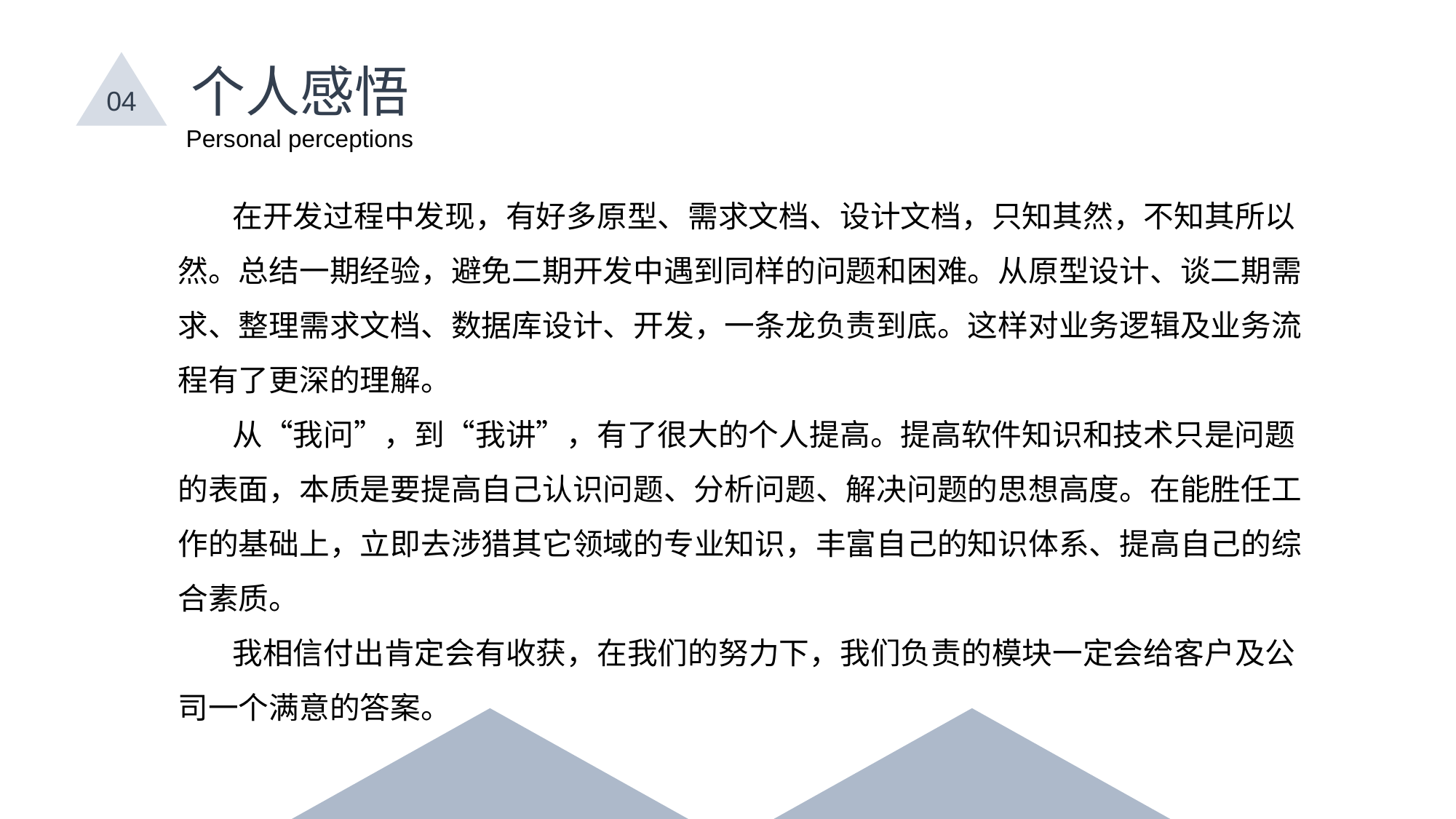

个人感悟
Personal perceptions
04
在开发过程中发现，有好多原型、需求文档、设计文档，只知其然，不知其所以然。总结一期经验，避免二期开发中遇到同样的问题和困难。从原型设计、谈二期需求、整理需求文档、数据库设计、开发，一条龙负责到底。这样对业务逻辑及业务流程有了更深的理解。
从“我问”，到“我讲”，有了很大的个人提高。提高软件知识和技术只是问题的表面，本质是要提高自己认识问题、分析问题、解决问题的思想高度。在能胜任工作的基础上，立即去涉猎其它领域的专业知识，丰富自己的知识体系、提高自己的综合素质。
我相信付出肯定会有收获，在我们的努力下，我们负责的模块一定会给客户及公司一个满意的答案。